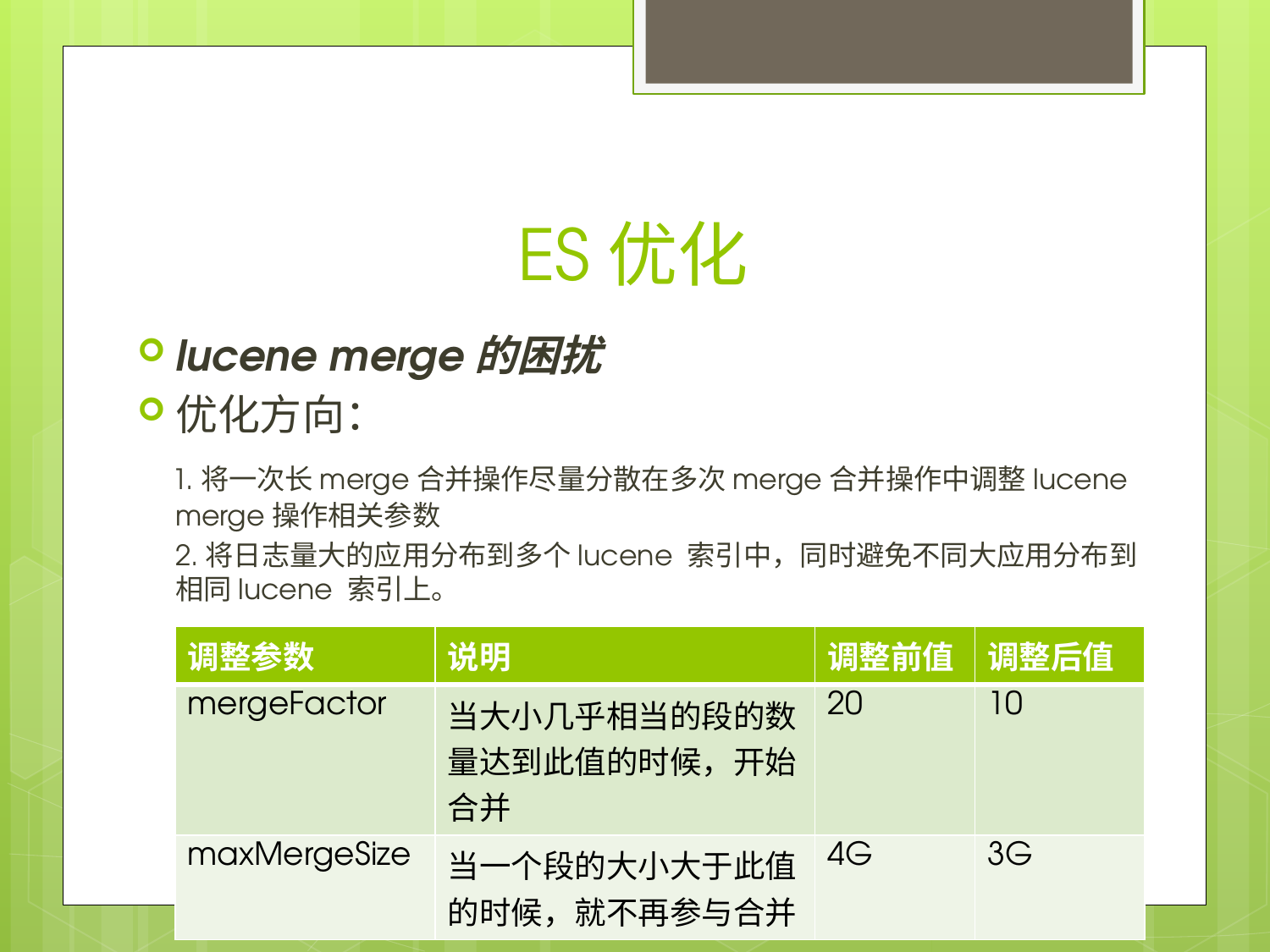

# ES优化
lucene merge的困扰
优化方向：
   1.将一次长merge合并操作尽量分散在多次merge合并操作中调整lucene merge操作相关参数
	2.将日志量大的应用分布到多个lucene 索引中，同时避免不同大应用分布到相同lucene 索引上。

| 调整参数 | 说明 | 调整前值 | 调整后值 |
| --- | --- | --- | --- |
| mergeFactor | 当大小几乎相当的段的数量达到此值的时候，开始合并 | 20 | 10 |
| maxMergeSize | 当一个段的大小大于此值的时候，就不再参与合并 | 4G | 3G |